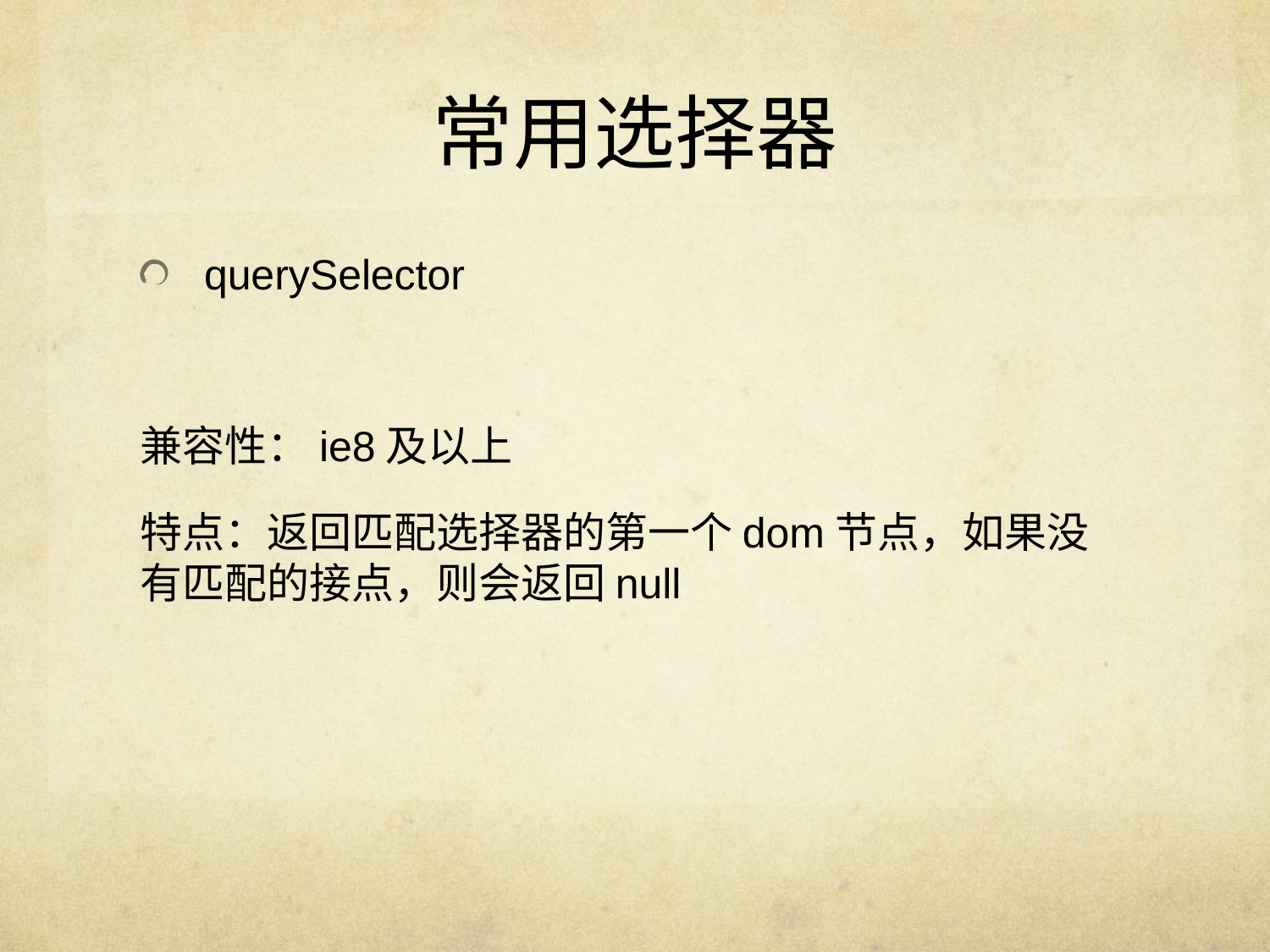

# 常用选择器
querySelector

兼容性：ie8及以上
特点：返回匹配选择器的第一个dom节点，如果没有匹配的接点，则会返回null